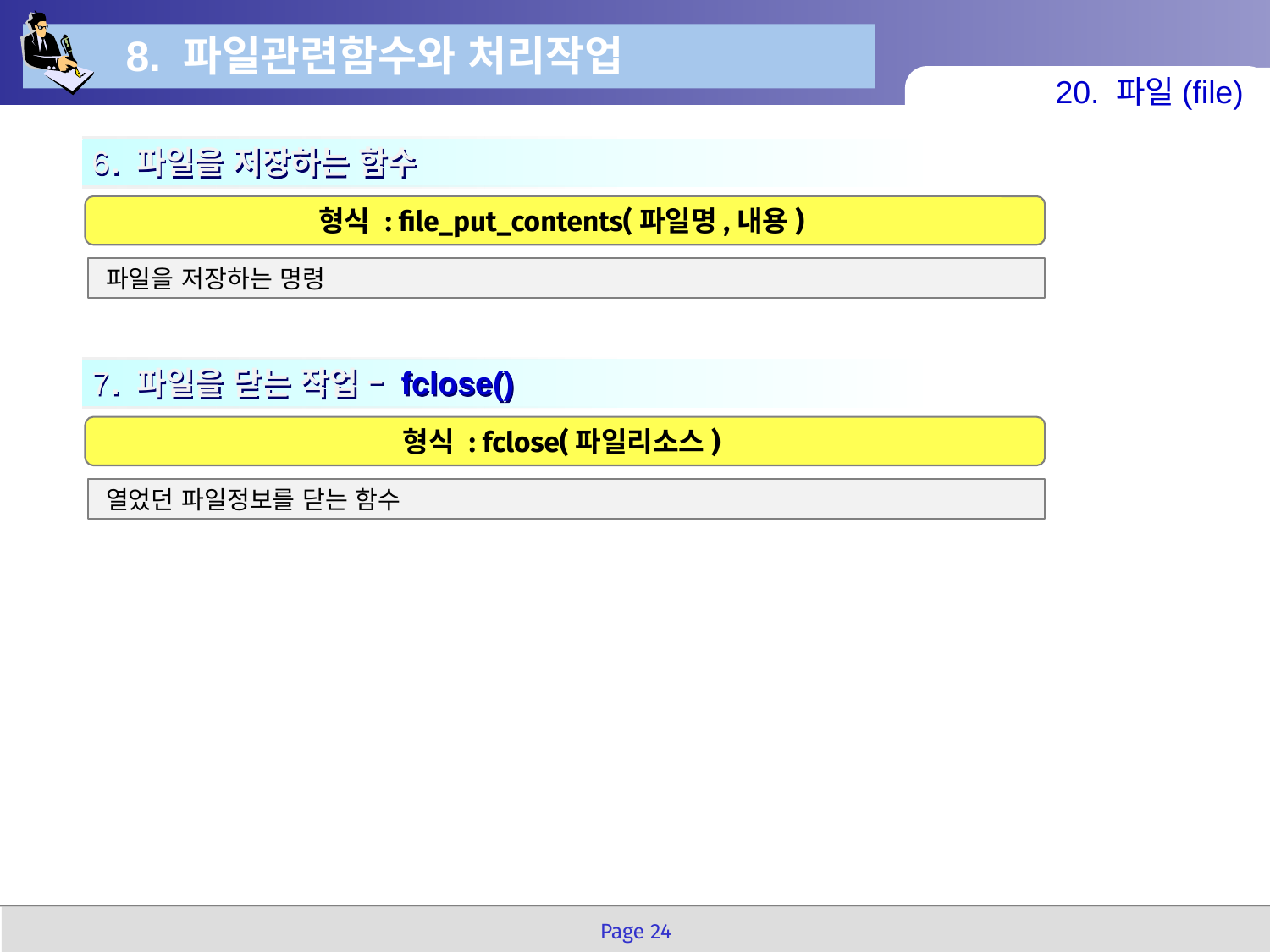

8. 파일관련함수와 처리작업
20. 파일(file)
 6. 파일을 저장하는 함수

형식 : file_put_contents(파일명,내용)
 파일을 저장하는 명령
 7. 파일을 닫는 작업 – fclose()

형식 : fclose(파일리소스)
 열었던 파일정보를 닫는 함수
Page 24